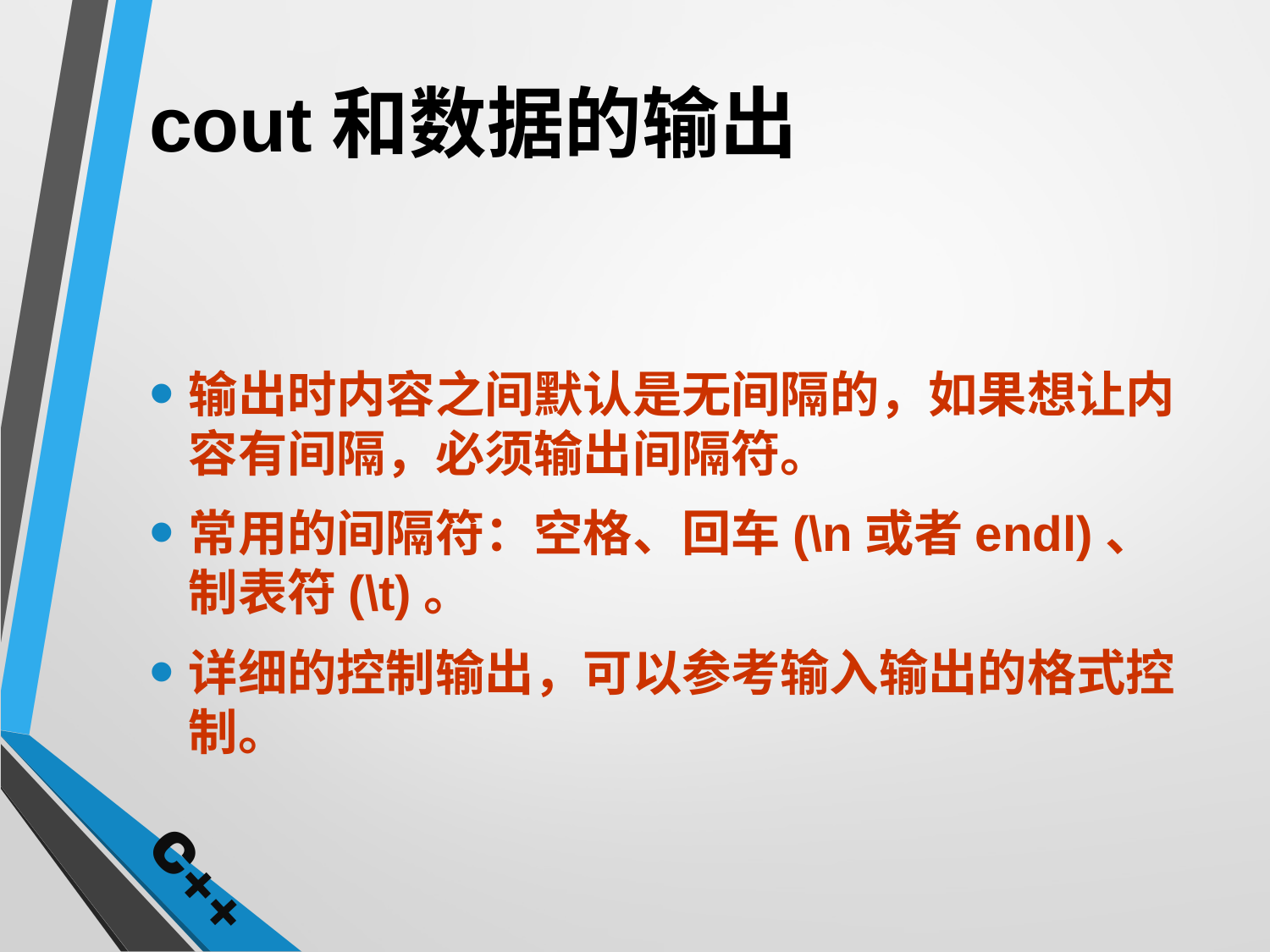

# cout和数据的输出
输出时内容之间默认是无间隔的，如果想让内容有间隔，必须输出间隔符。
常用的间隔符：空格、回车(\n或者endl)、制表符(\t)。
详细的控制输出，可以参考输入输出的格式控制。